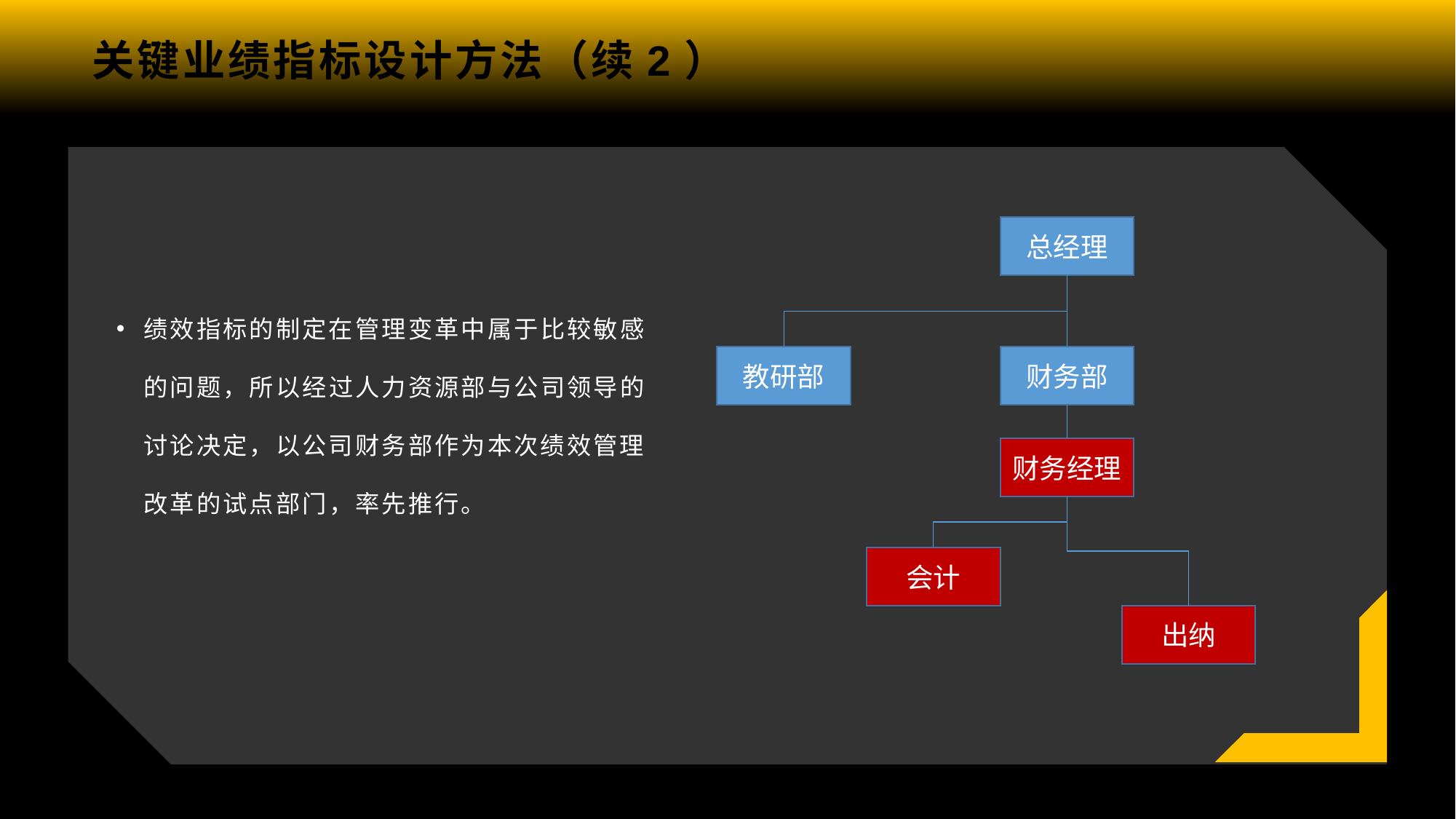

# 关键业绩指标设计方法（续2）

总经理
教研部
财务部
财务经理
会计
出纳
绩效指标的制定在管理变革中属于比较敏感的问题，所以经过人力资源部与公司领导的讨论决定，以公司财务部作为本次绩效管理改革的试点部门，率先推行。